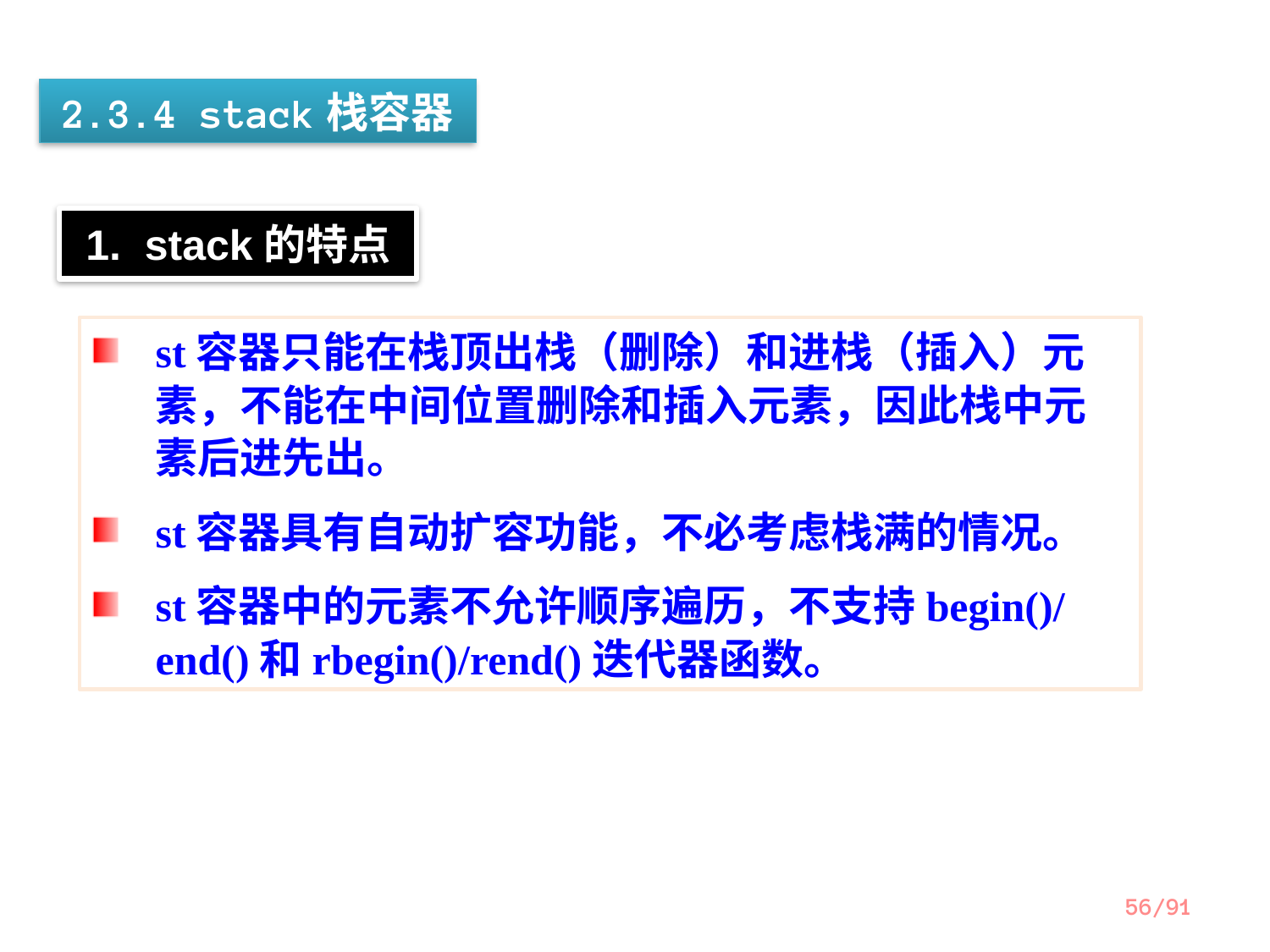

2.3.4 stack栈容器
1.  stack的特点
st容器只能在栈顶出栈（删除）和进栈（插入）元素，不能在中间位置删除和插入元素，因此栈中元素后进先出。
st容器具有自动扩容功能，不必考虑栈满的情况。
st容器中的元素不允许顺序遍历，不支持begin()/end()和rbegin()/rend()迭代器函数。
56/91